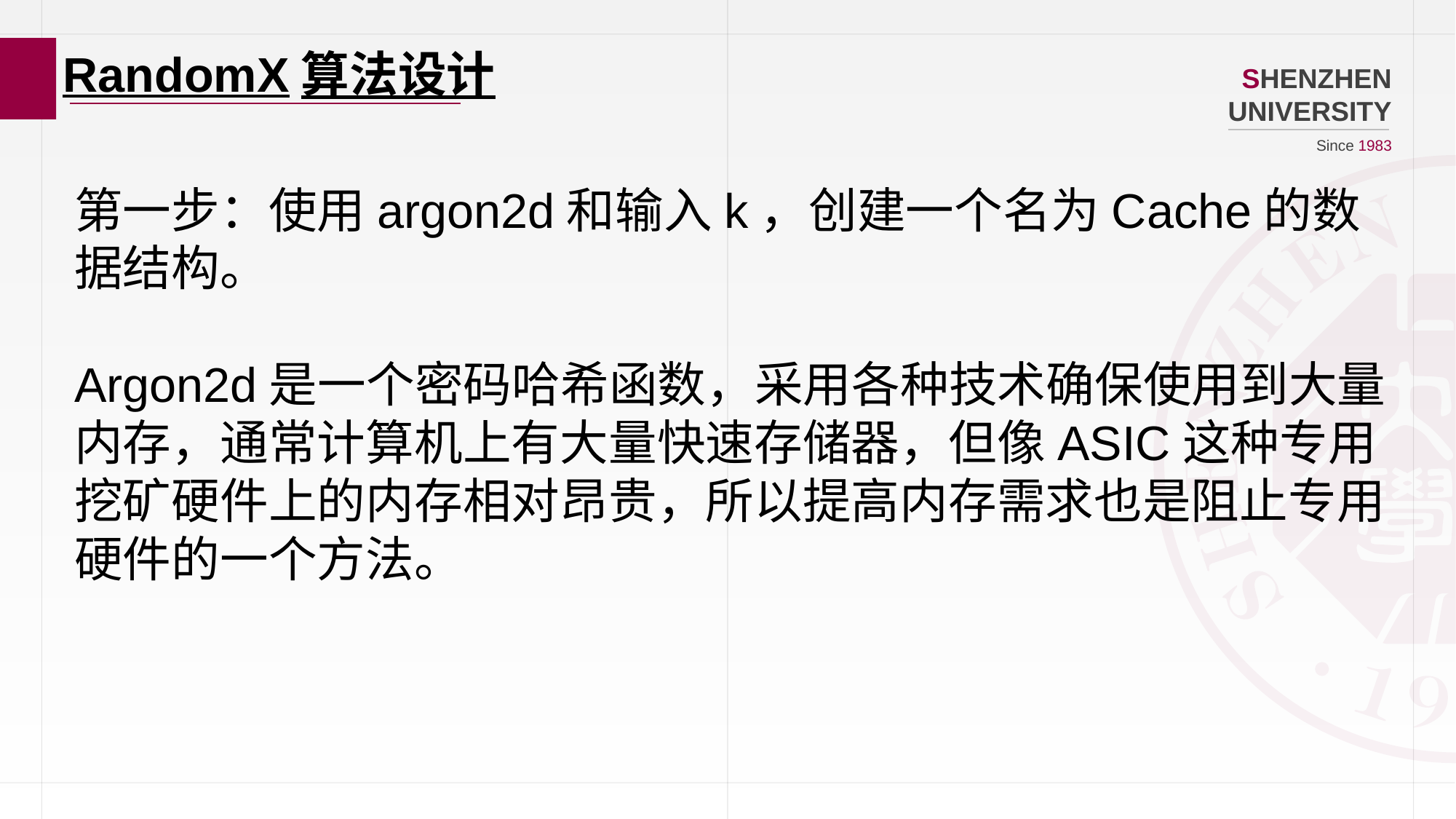

RandomX算法设计

第一步：使用argon2d和输入k，创建一个名为Cache的数据结构。

Argon2d是一个密码哈希函数，采用各种技术确保使用到大量内存，通常计算机上有大量快速存储器，但像ASIC这种专用挖矿硬件上的内存相对昂贵，所以提高内存需求也是阻止专用硬件的一个方法。

7